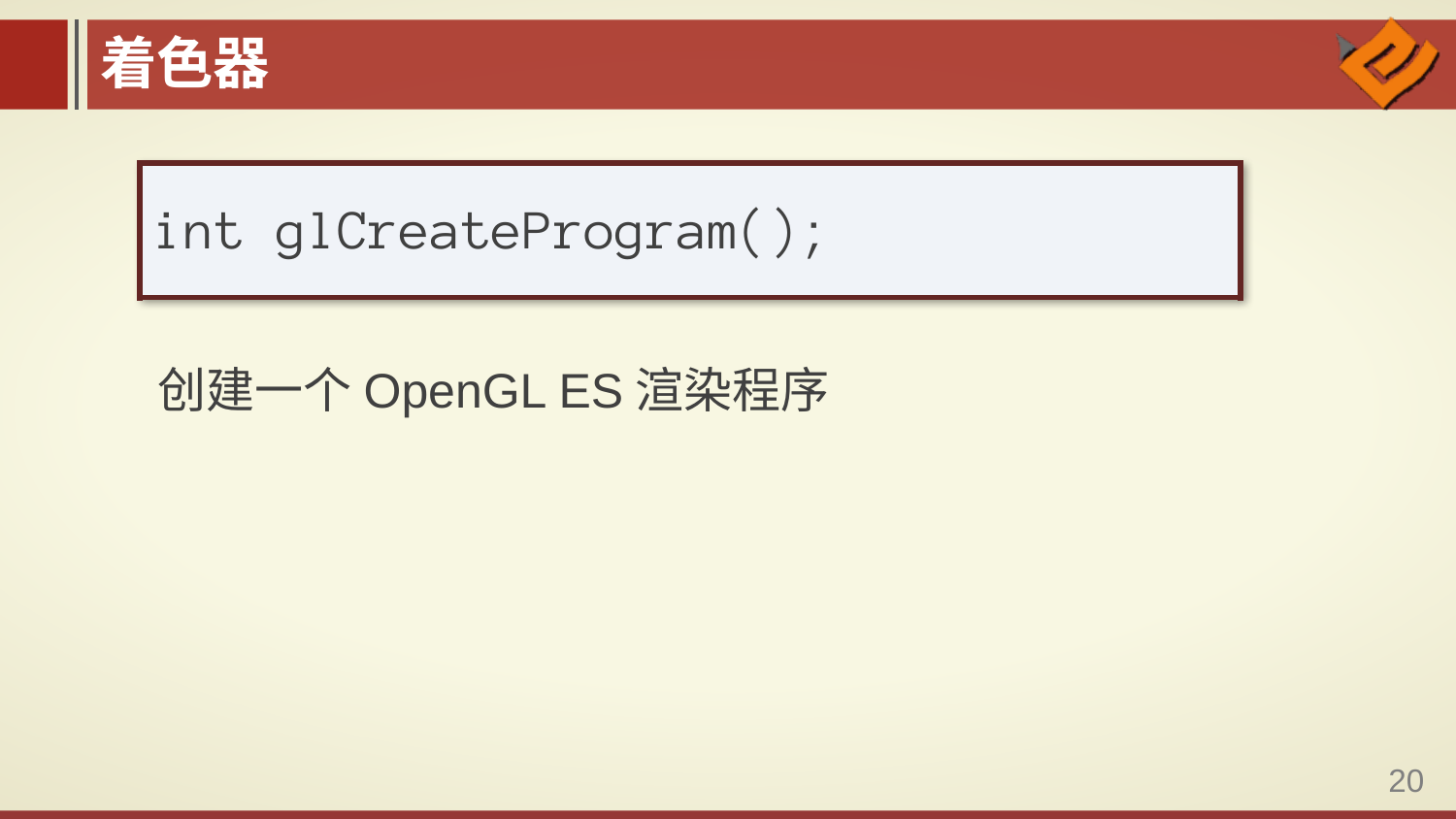

着色器
| int glCreateProgram(); |
| --- |
创建一个OpenGL ES渲染程序